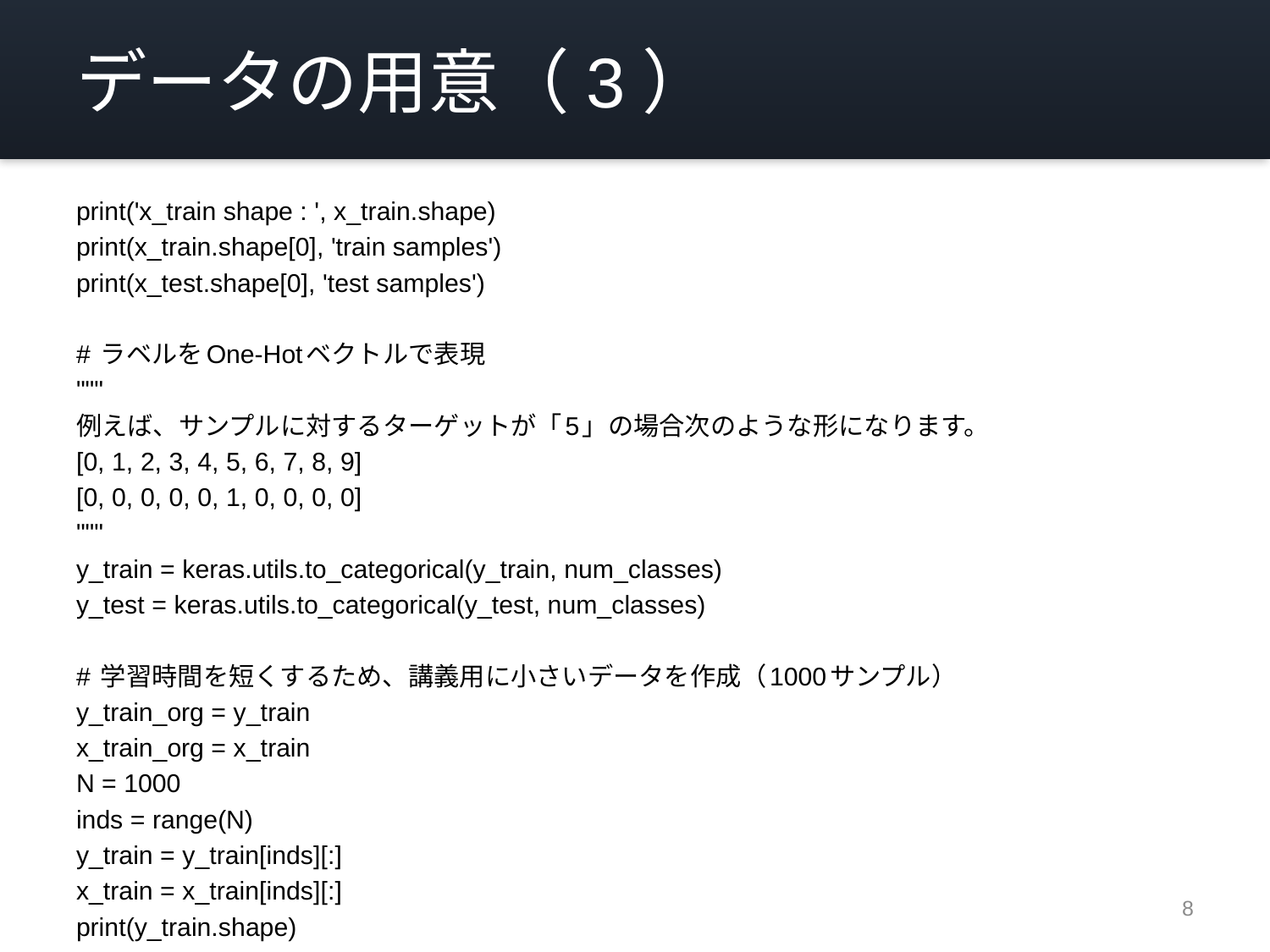

# データの用意（3）
print('x_train shape : ', x_train.shape)
print(x_train.shape[0], 'train samples')
print(x_test.shape[0], 'test samples')

# ラベルをOne-Hotベクトルで表現
"""
例えば、サンプルに対するターゲットが「5」の場合次のような形になります。
[0, 1, 2, 3, 4, 5, 6, 7, 8, 9]
[0, 0, 0, 0, 0, 1, 0, 0, 0, 0]
"""
y_train = keras.utils.to_categorical(y_train, num_classes)
y_test = keras.utils.to_categorical(y_test, num_classes)

# 学習時間を短くするため、講義用に小さいデータを作成（1000サンプル）
y_train_org = y_train
x_train_org = x_train
N = 1000
inds = range(N)
y_train = y_train[inds][:]
x_train = x_train[inds][:]
print(y_train.shape)
8